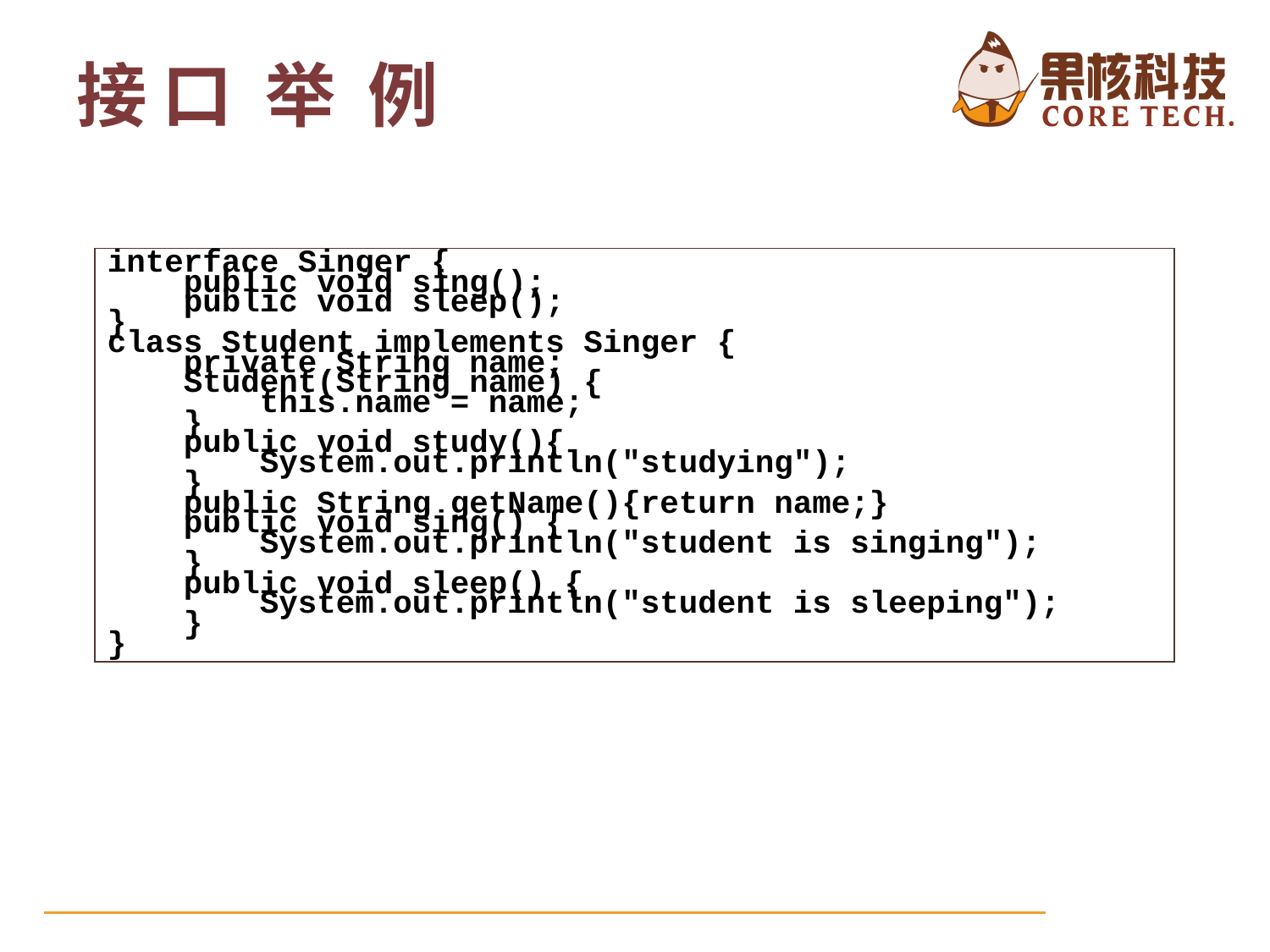

接 口  举  例
interface Singer {
    public void sing();
    public void sleep();
}
class Student implements Singer {
    private String name;
    Student(String name) {
        this.name = name;
    }
    public void study(){
        System.out.println("studying");
    }
    public String getName(){return name;}
    public void sing() {
        System.out.println("student is singing");
    }
    public void sleep() {
        System.out.println("student is sleeping");
    }
}